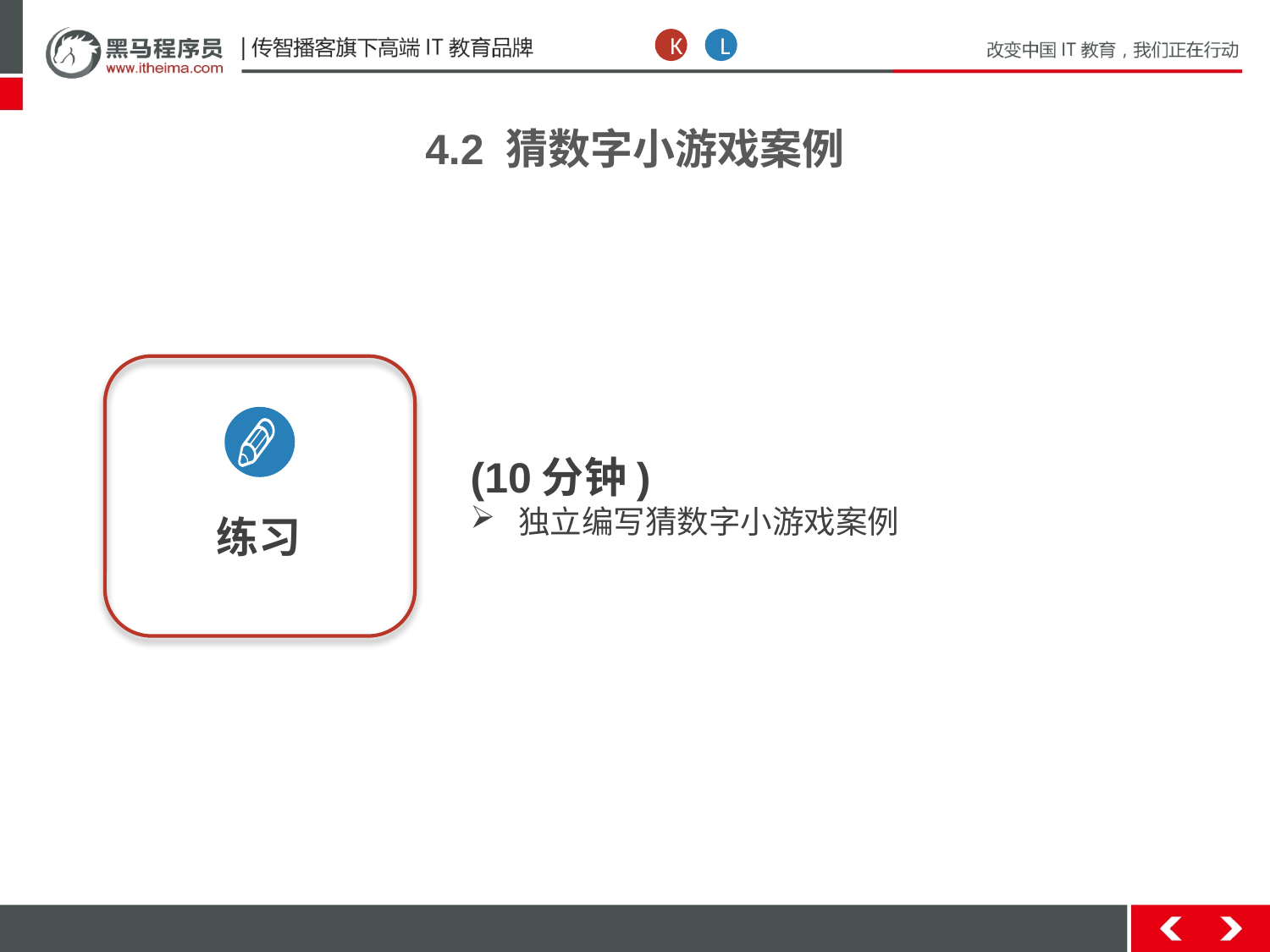

K
L
4.2 猜数字小游戏案例

练习
(10分钟)
独立编写猜数字小游戏案例